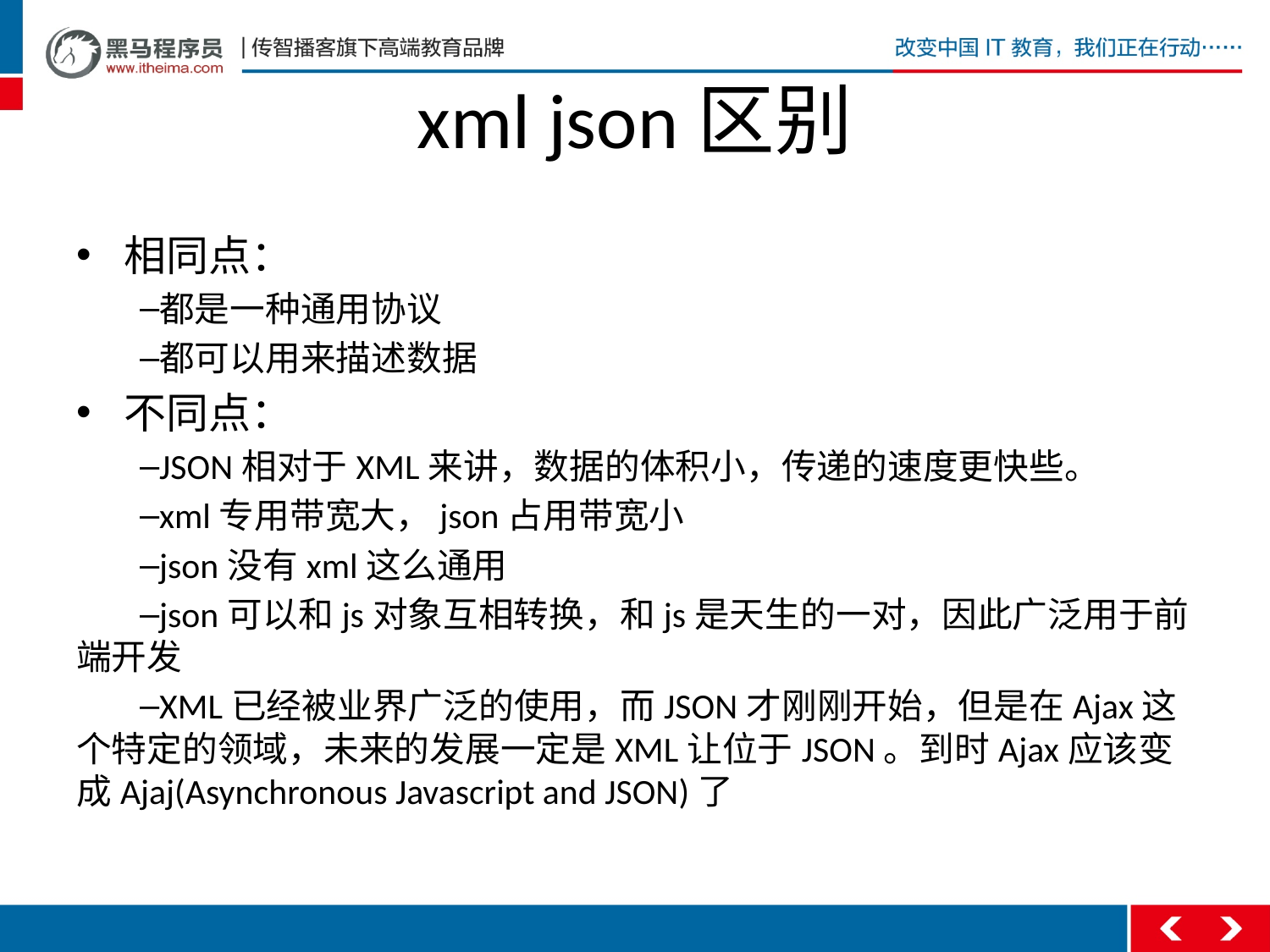

# xml json区别
相同点：
都是一种通用协议
都可以用来描述数据
不同点：
JSON相对于XML来讲，数据的体积小，传递的速度更快些。
xml专用带宽大，json占用带宽小
json没有xml这么通用
json可以和js对象互相转换，和js是天生的一对，因此广泛用于前端开发
XML已经被业界广泛的使用，而JSON才刚刚开始，但是在Ajax这个特定的领域，未来的发展一定是XML让位于JSON。到时Ajax应该变成Ajaj(Asynchronous Javascript and JSON)了